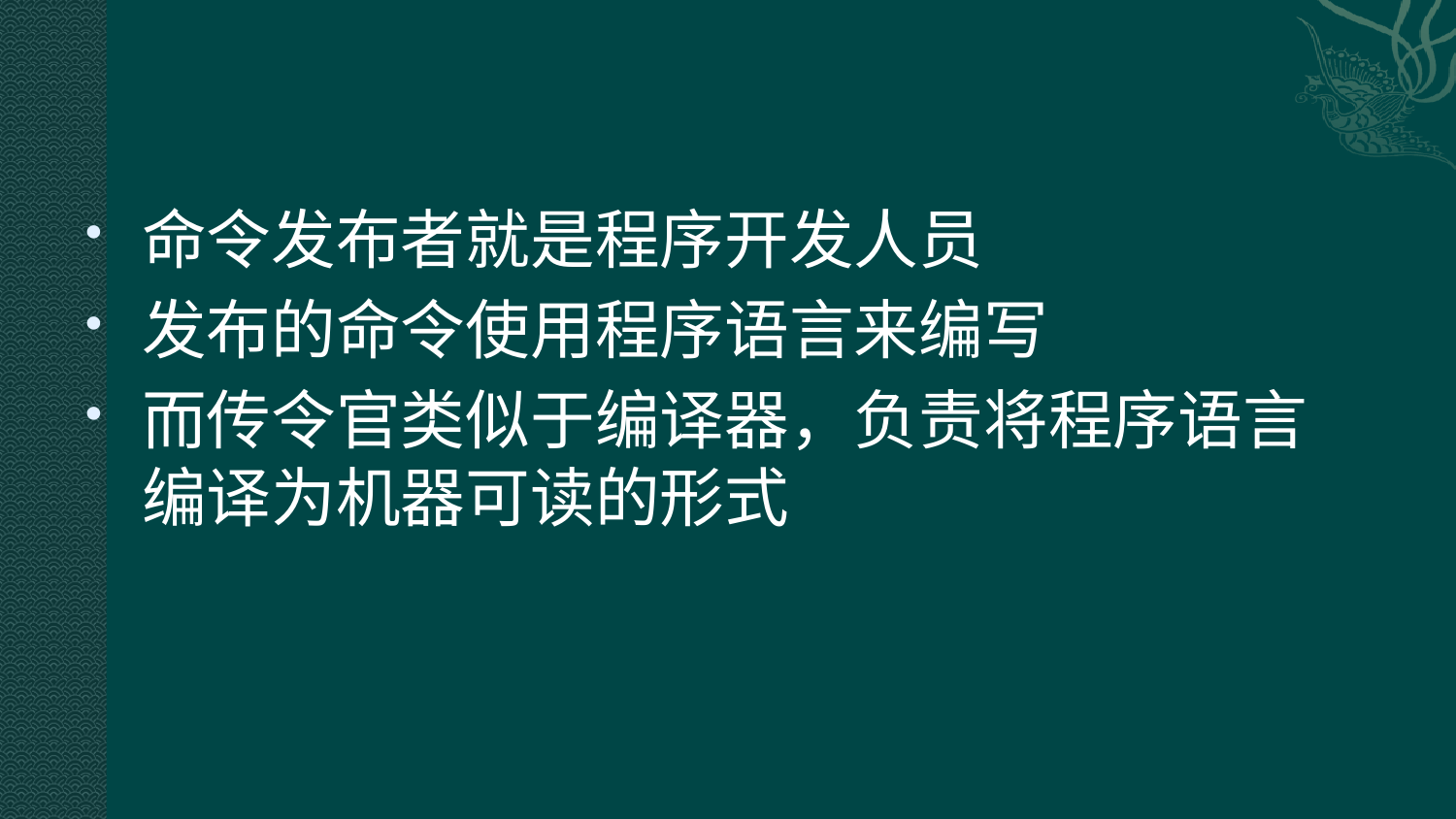

#
命令发布者就是程序开发人员
发布的命令使用程序语言来编写
而传令官类似于编译器，负责将程序语言编译为机器可读的形式